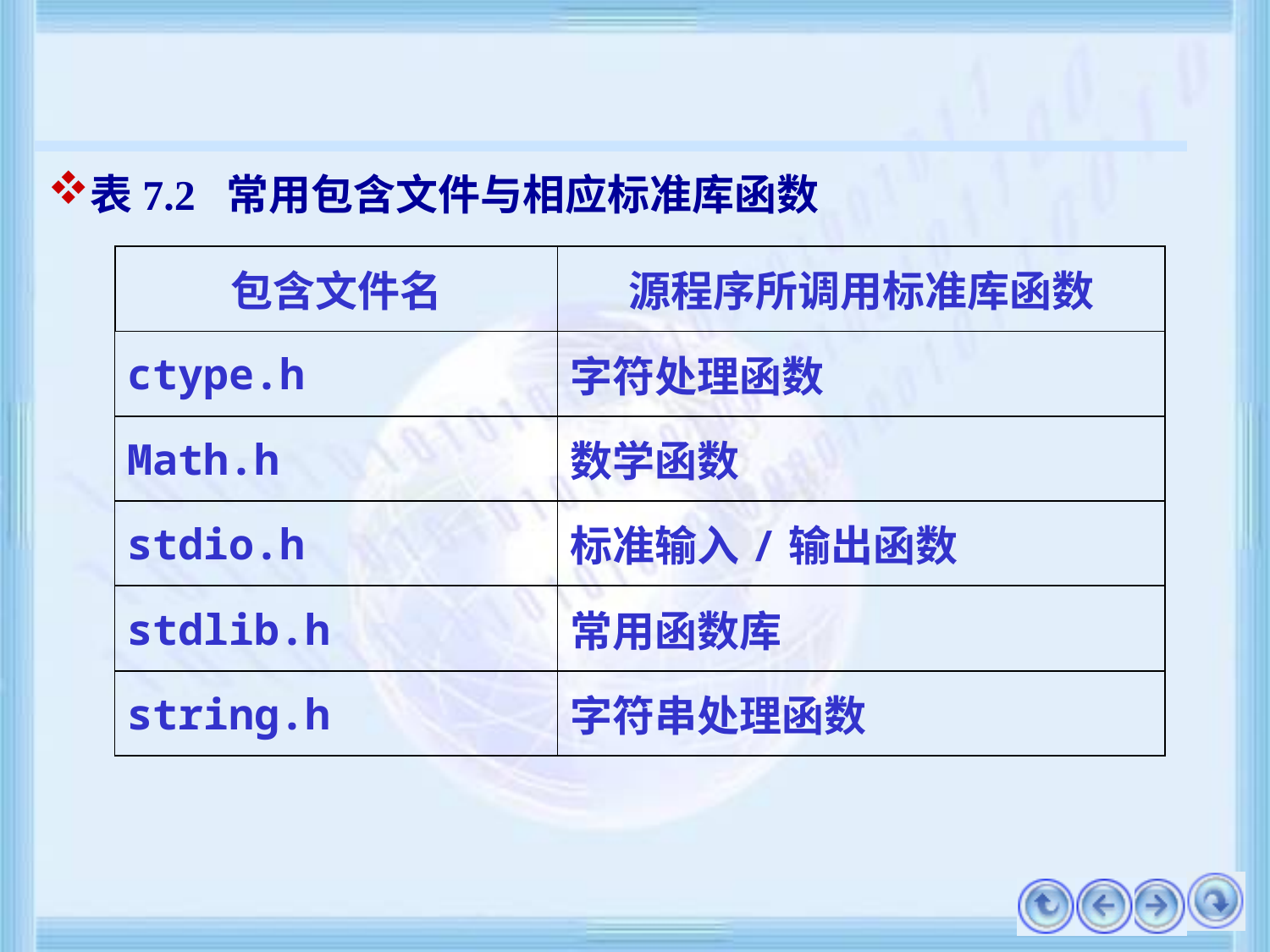

#
表7.2  常用包含文件与相应标准库函数
| 包含文件名 | 源程序所调用标准库函数 |
| --- | --- |
| ctype.h | 字符处理函数 |
| Math.h | 数学函数 |
| stdio.h | 标准输入/输出函数 |
| stdlib.h | 常用函数库 |
| string.h | 字符串处理函数 |